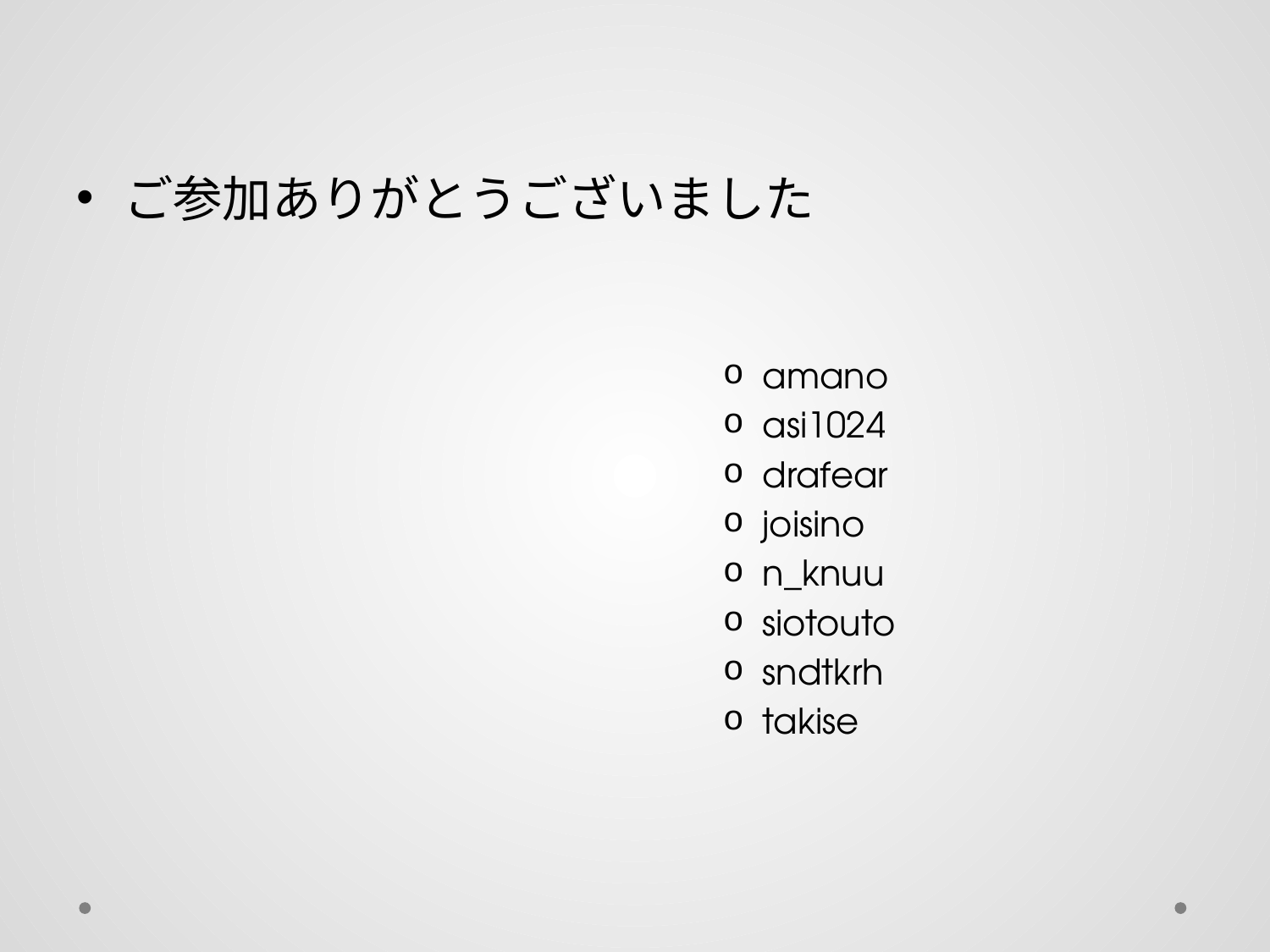

ご参加ありがとうございました

amano
asi1024
drafear
joisino
n_knuu
siotouto
sndtkrh
takise